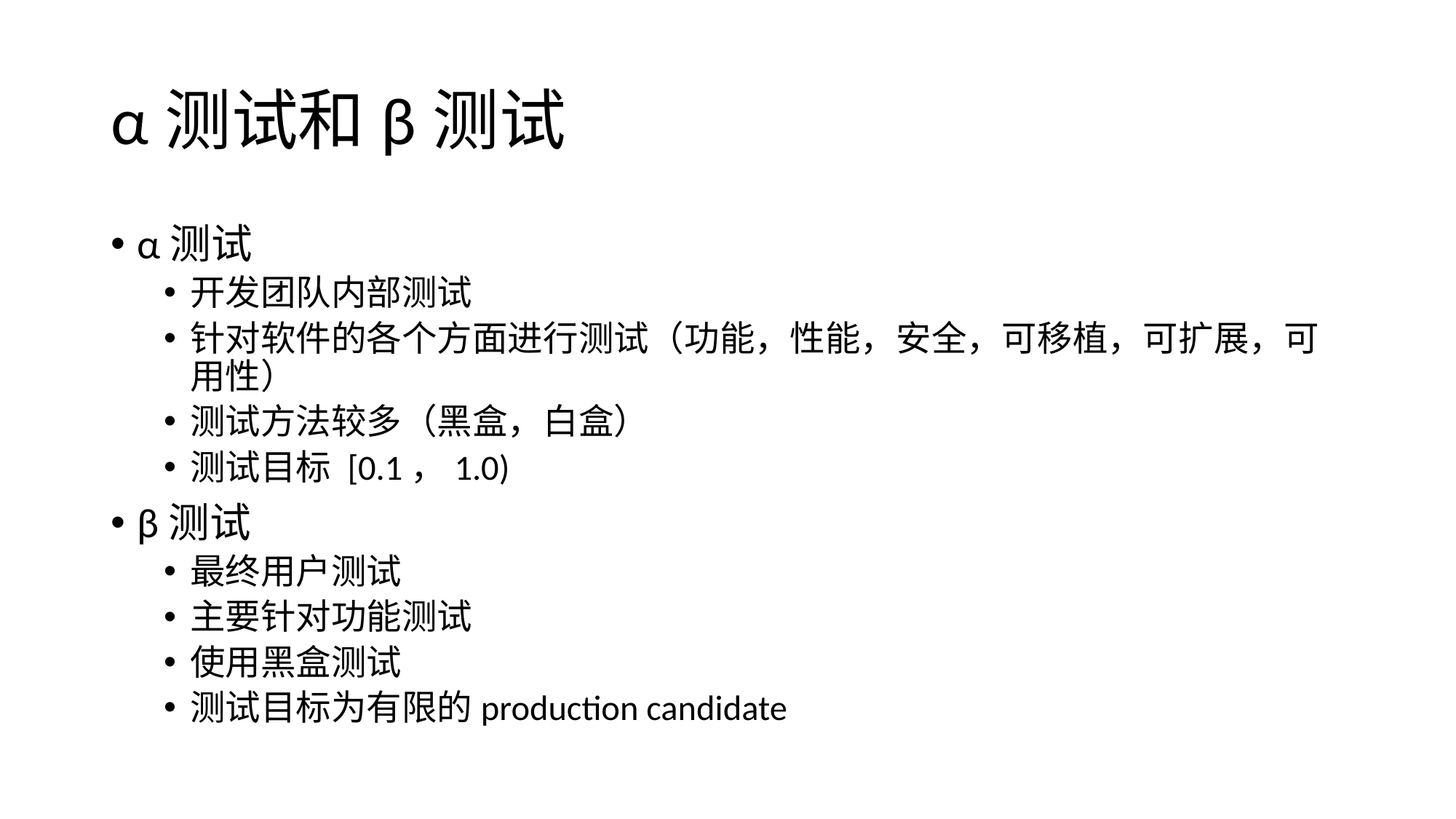

# α测试和β测试
α测试
开发团队内部测试
针对软件的各个方面进行测试（功能，性能，安全，可移植，可扩展，可用性）
测试方法较多（黑盒，白盒）
测试目标 [0.1，1.0)
β测试
最终用户测试
主要针对功能测试
使用黑盒测试
测试目标为有限的production candidate
8